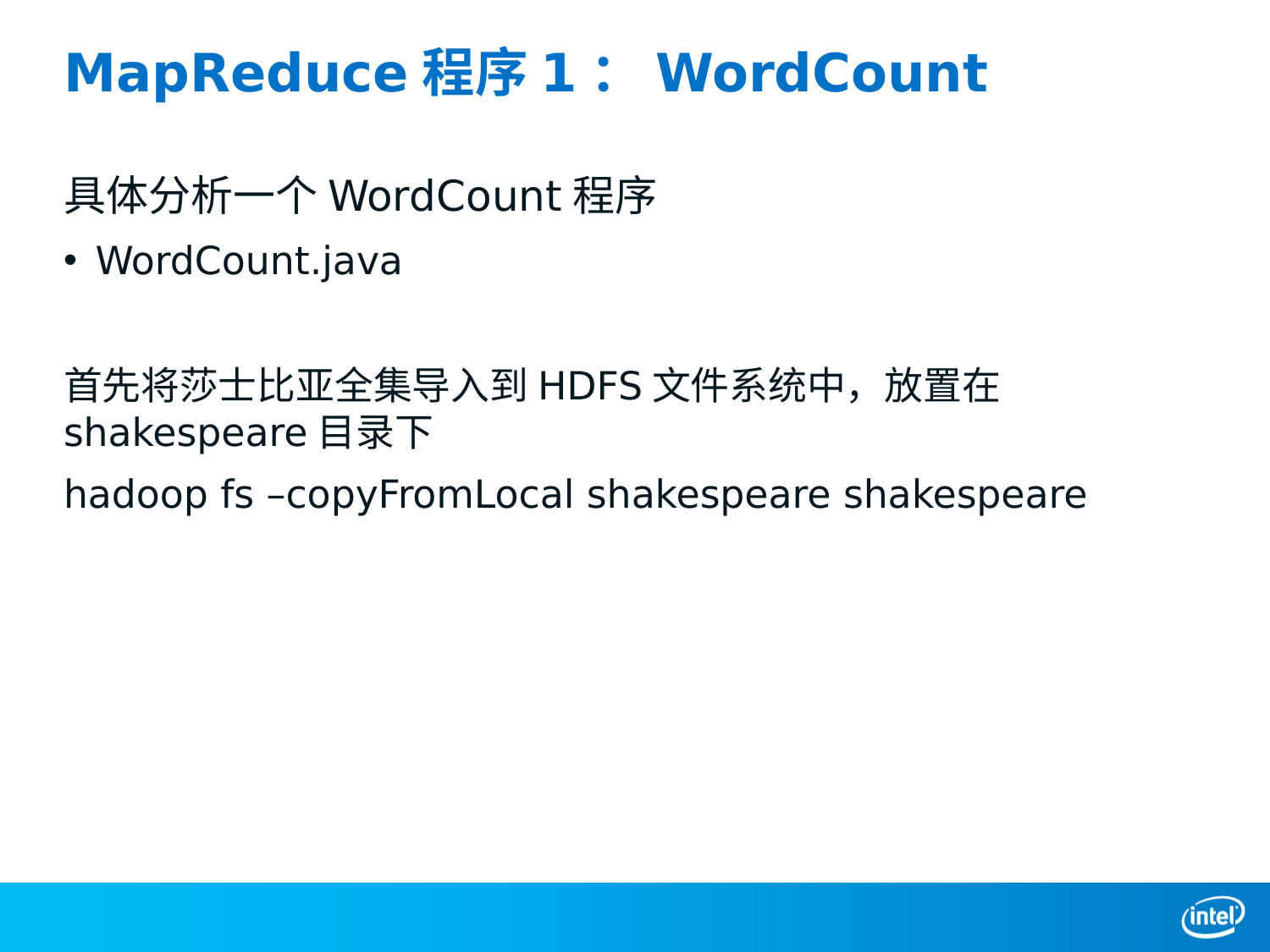

# MapReduce程序1：WordCount
具体分析一个WordCount程序
WordCount.java

首先将莎士比亚全集导入到HDFS文件系统中，放置在shakespeare目录下
hadoop fs –copyFromLocal shakespeare shakespeare